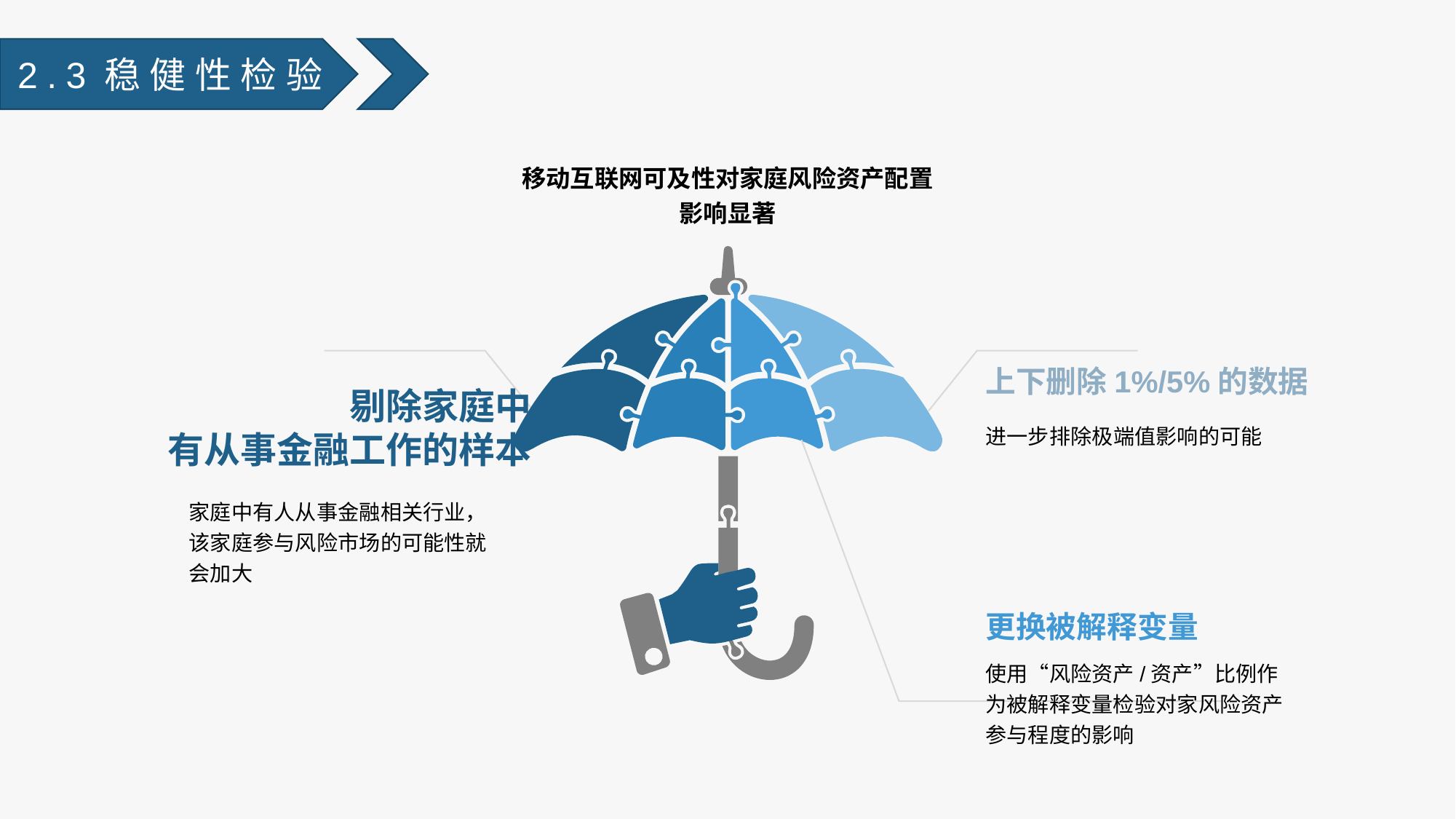

2.3稳健性检验

移动互联网可及性对家庭风险资产配置影响显著

上下删除1%/5%的数据
进一步排除极端值影响的可能
剔除家庭中
有从事金融工作的样本

家庭中有人从事金融相关行业，该家庭参与风险市场的可能性就会加大
更换被解释变量
使用“风险资产/资产”比例作为被解释变量检验对家风险资产参与程度的影响